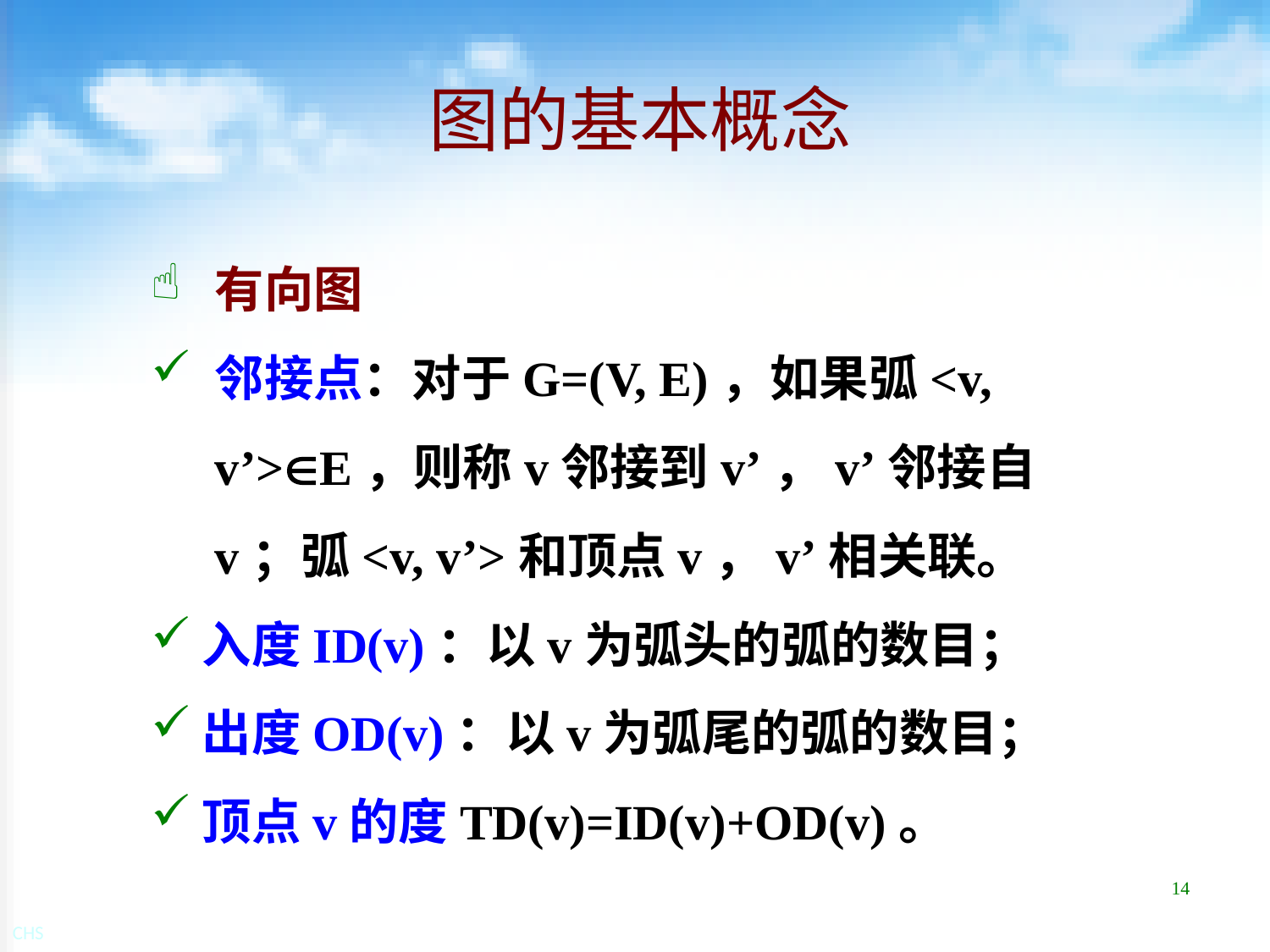

# 图的基本概念
有向图
邻接点：对于G=(V, E)，如果弧<v, v’>∈E，则称v邻接到v’，v’邻接自v；弧<v, v’>和顶点v，v’相关联。
入度ID(v)：以v为弧头的弧的数目；
出度OD(v)：以v为弧尾的弧的数目；
顶点v的度TD(v)=ID(v)+OD(v)。
14